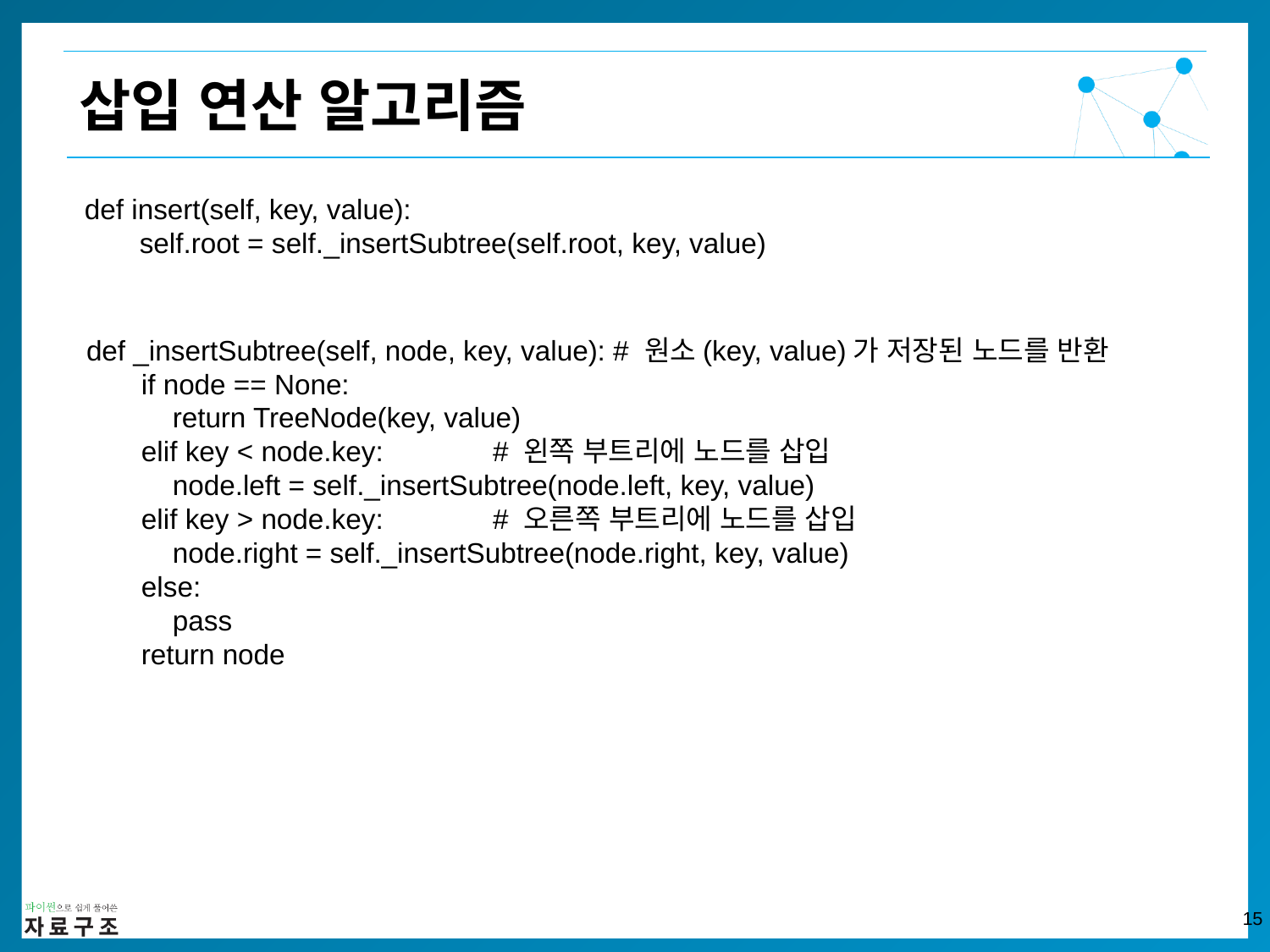

삽입 연산 알고리즘
 def insert(self, key, value):
        self.root = self._insertSubtree(self.root, key, value)
 def _insertSubtree(self, node, key, value): # 원소(key, value)가 저장된 노드를 반환
        if node == None:
            return TreeNode(key, value)
        elif key < node.key:              # 왼쪽 부트리에 노드를 삽입
            node.left = self._insertSubtree(node.left, key, value)
        elif key > node.key:              # 오른쪽 부트리에 노드를 삽입
            node.right = self._insertSubtree(node.right, key, value)
        else:
            pass
        return node